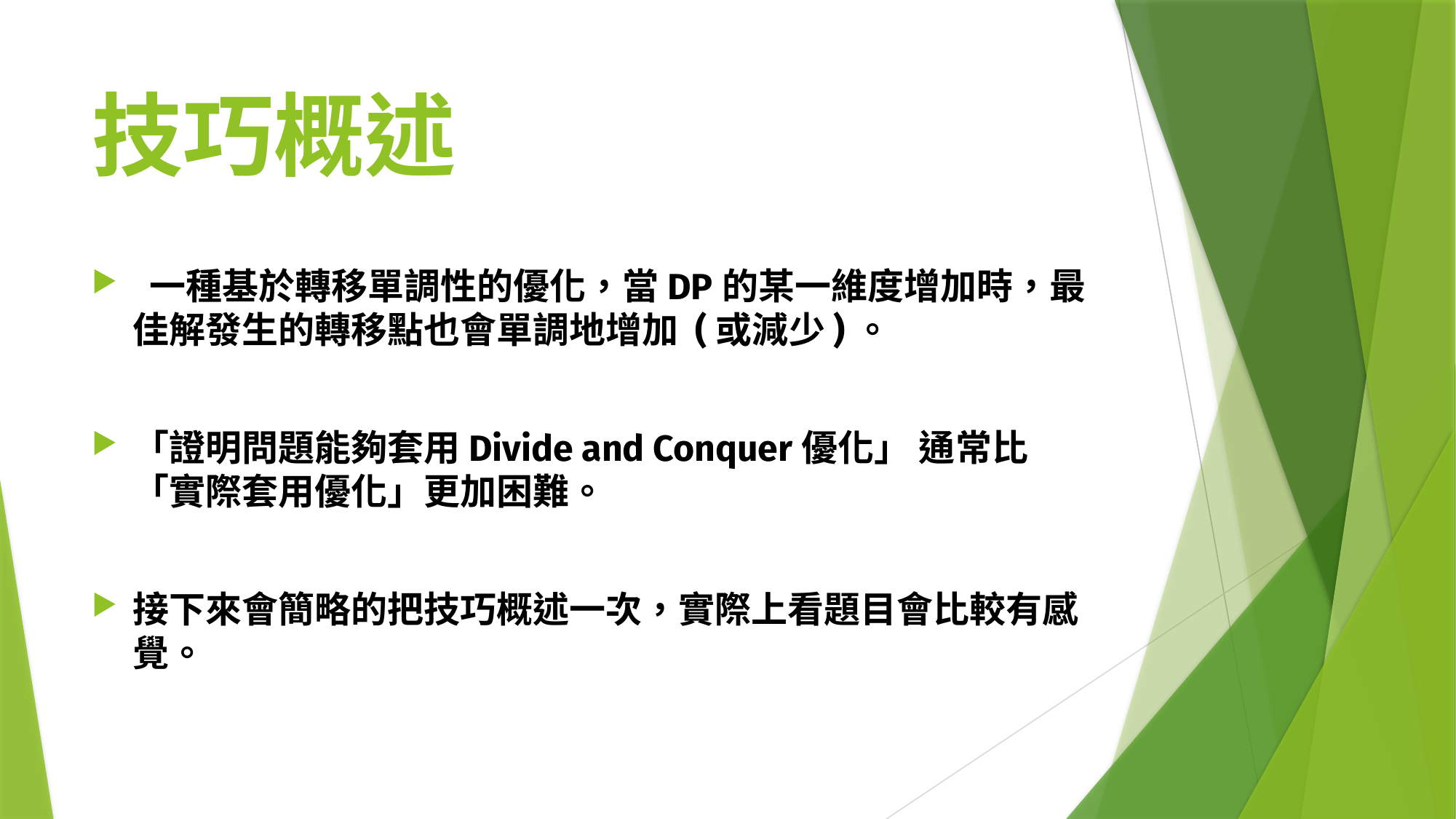

# 技巧概述
 一種基於轉移單調性的優化，當DP的某一維度增加時，最佳解發生的轉移點也會單調地增加 (或減少)。

「證明問題能夠套用Divide and Conquer優化」 通常比 「實際套用優化」更加困難。

接下來會簡略的把技巧概述一次，實際上看題目會比較有感覺。